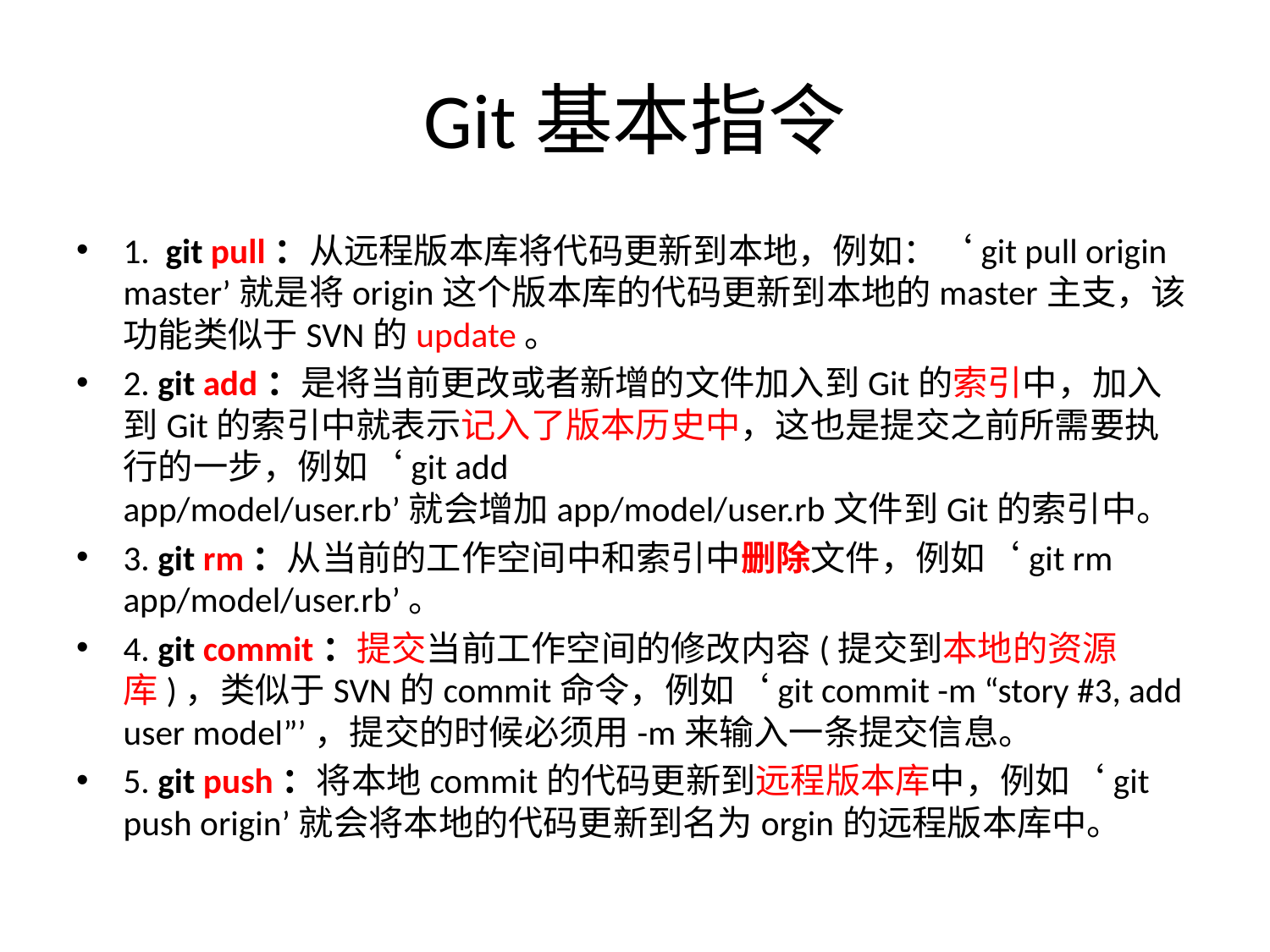

# Git基本指令
1.  git pull：从远程版本库将代码更新到本地，例如：‘git pull origin master’就是将origin这个版本库的代码更新到本地的master主支，该功能类似于SVN的update。
2. git add：是将当前更改或者新增的文件加入到Git的索引中，加入到Git的索引中就表示记入了版本历史中，这也是提交之前所需要执行的一步，例如‘git add app/model/user.rb’就会增加app/model/user.rb文件到Git的索引中。
3. git rm：从当前的工作空间中和索引中删除文件，例如‘git rm app/model/user.rb’。
4. git commit：提交当前工作空间的修改内容(提交到本地的资源库)，类似于SVN的commit命令，例如‘git commit -m “story #3, add user model”’，提交的时候必须用-m来输入一条提交信息。
5. git push：将本地commit的代码更新到远程版本库中，例如‘git push origin’就会将本地的代码更新到名为orgin的远程版本库中。